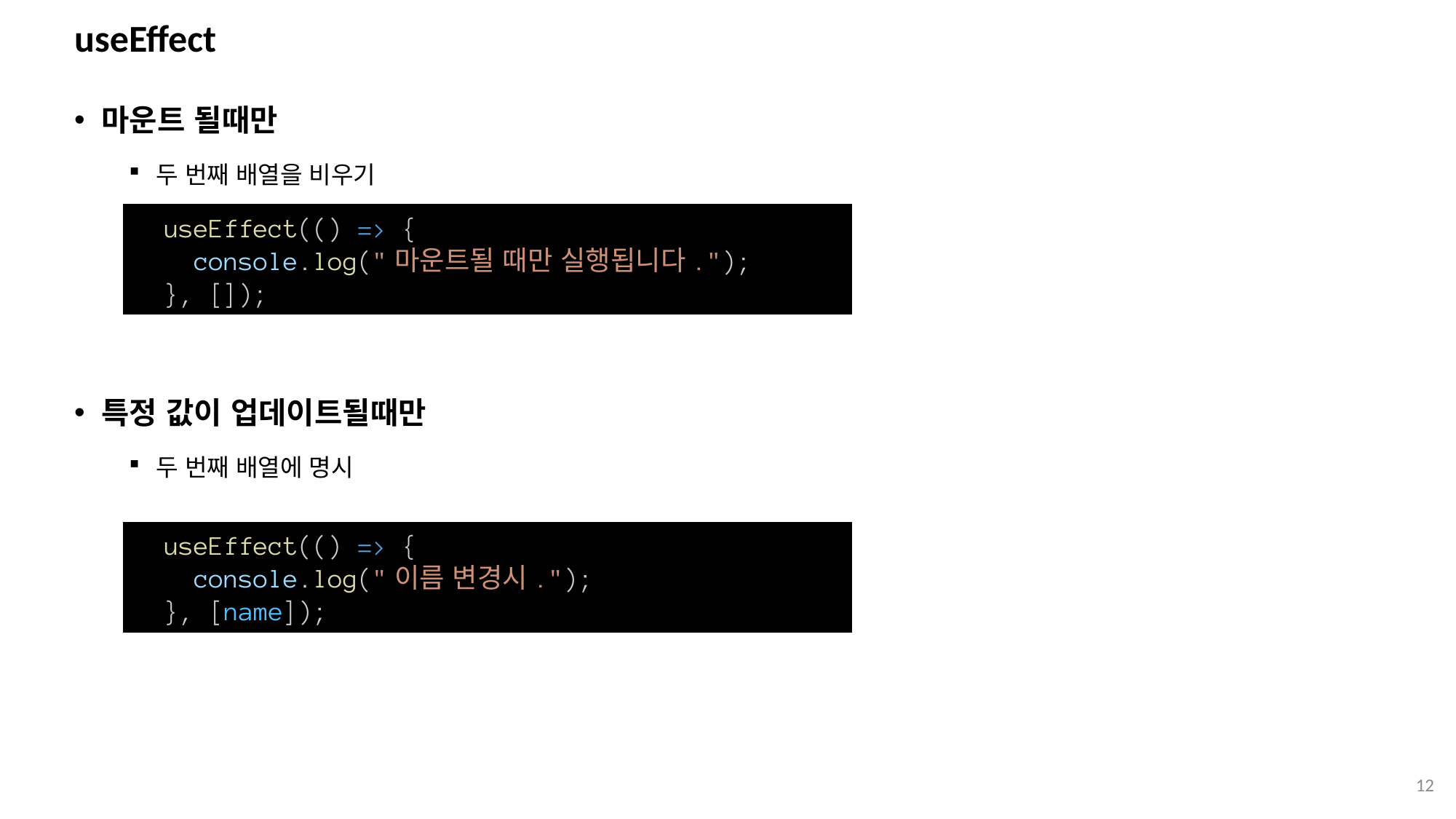

# useEffect
마운트 될때만
두 번째 배열을 비우기

특정 값이 업데이트될때만
두 번째 배열에 명시

  useEffect(() => {
    console.log("마운트될 때만 실행됩니다.");
  }, []);
  useEffect(() => {
    console.log("이름 변경시.");
  }, [name]);
12